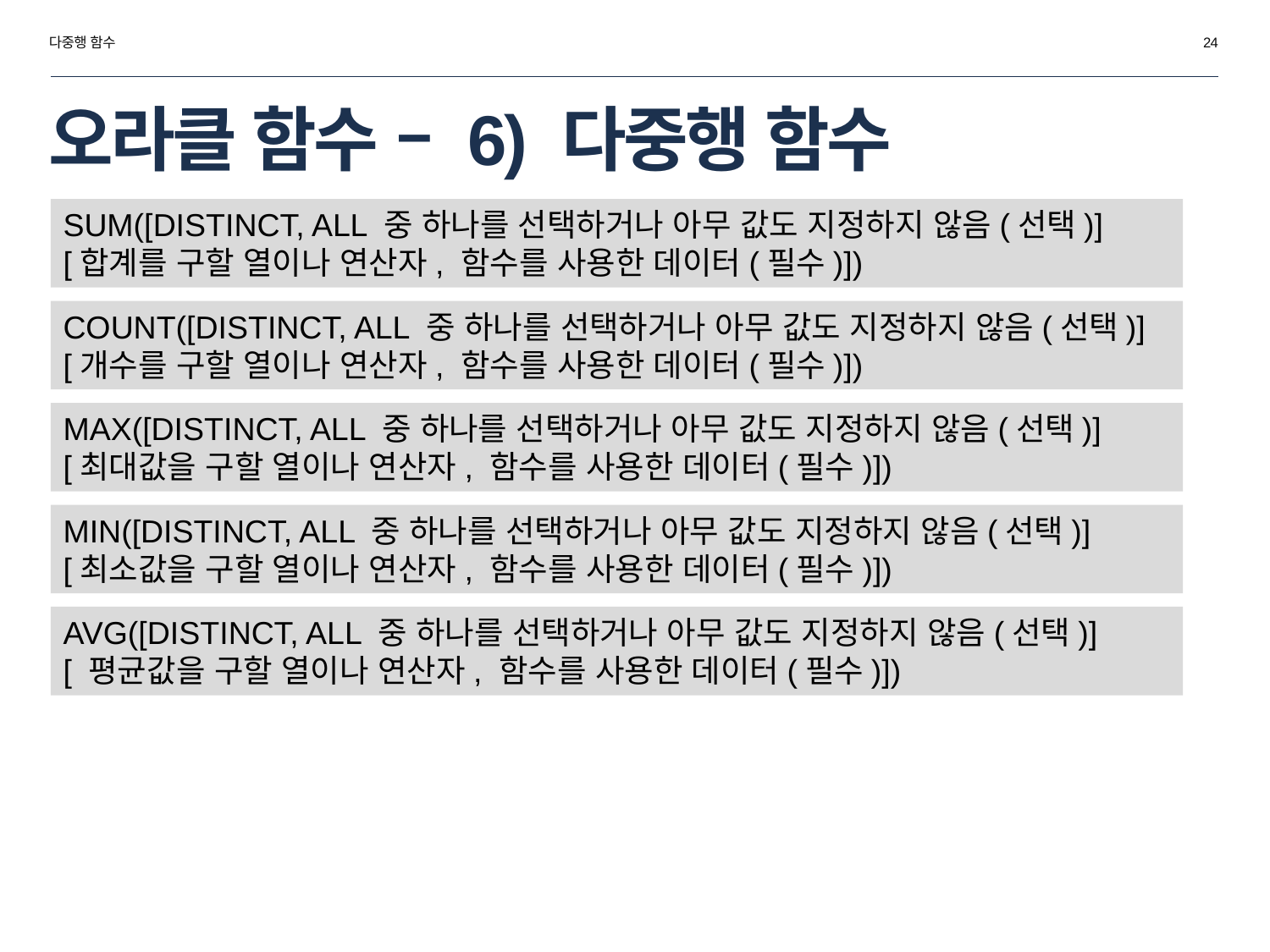

다중행 함수
24
# 오라클 함수 – 6) 다중행 함수
SUM([DISTINCT, ALL 중 하나를 선택하거나 아무 값도 지정하지 않음(선택)]
[합계를 구할 열이나 연산자, 함수를 사용한 데이터(필수)])
COUNT([DISTINCT, ALL 중 하나를 선택하거나 아무 값도 지정하지 않음(선택)]
[개수를 구할 열이나 연산자, 함수를 사용한 데이터(필수)])
MAX([DISTINCT, ALL 중 하나를 선택하거나 아무 값도 지정하지 않음(선택)]
[최대값을 구할 열이나 연산자, 함수를 사용한 데이터(필수)])
MIN([DISTINCT, ALL 중 하나를 선택하거나 아무 값도 지정하지 않음(선택)]
[최소값을 구할 열이나 연산자, 함수를 사용한 데이터(필수)])
AVG([DISTINCT, ALL 중 하나를 선택하거나 아무 값도 지정하지 않음(선택)]
[ 평균값을 구할 열이나 연산자, 함수를 사용한 데이터(필수)])